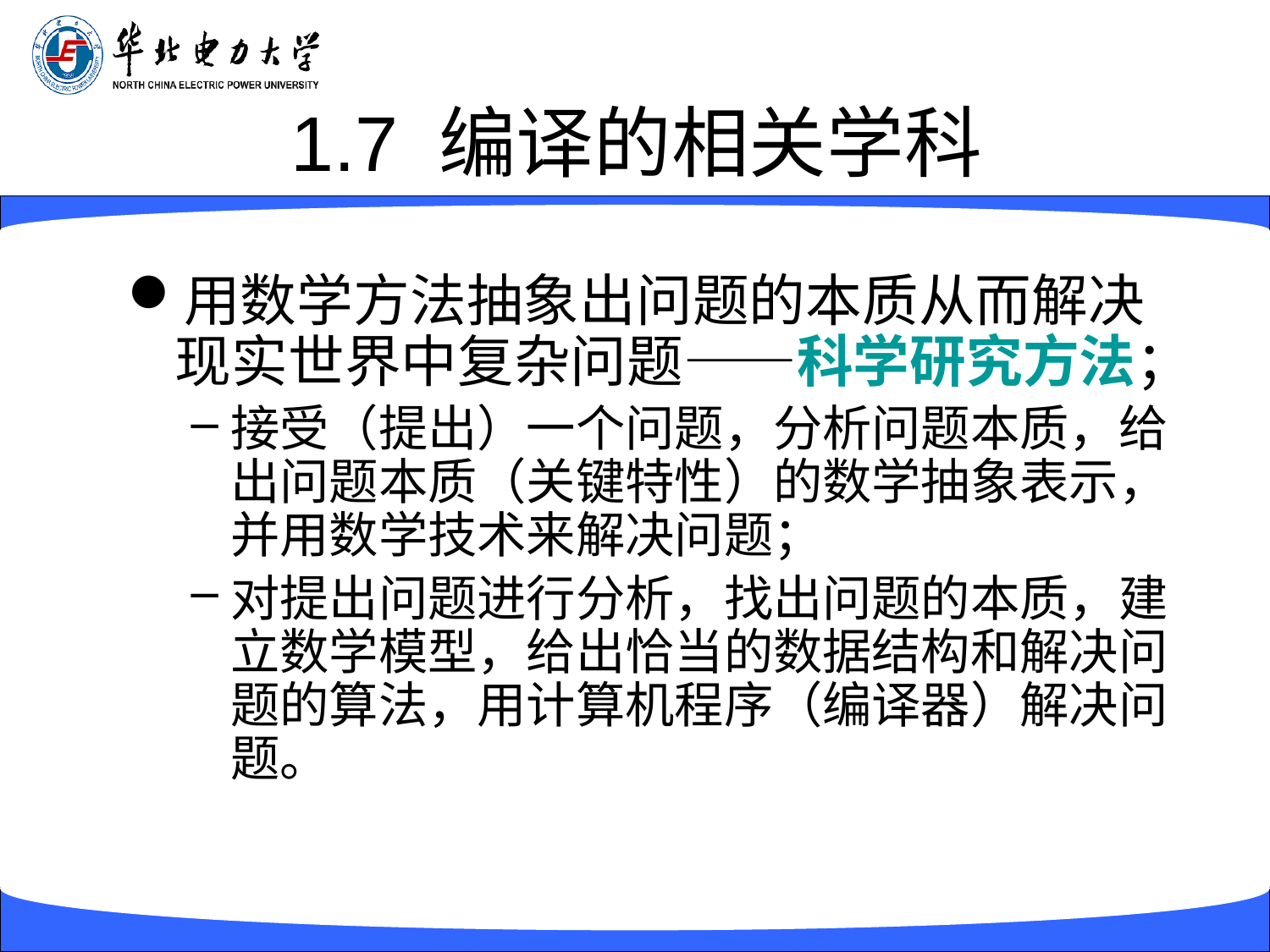

# 1.7 编译的相关学科
用数学方法抽象出问题的本质从而解决现实世界中复杂问题——科学研究方法；
接受（提出）一个问题，分析问题本质，给出问题本质（关键特性）的数学抽象表示，并用数学技术来解决问题；
对提出问题进行分析，找出问题的本质，建立数学模型，给出恰当的数据结构和解决问题的算法，用计算机程序（编译器）解决问题。